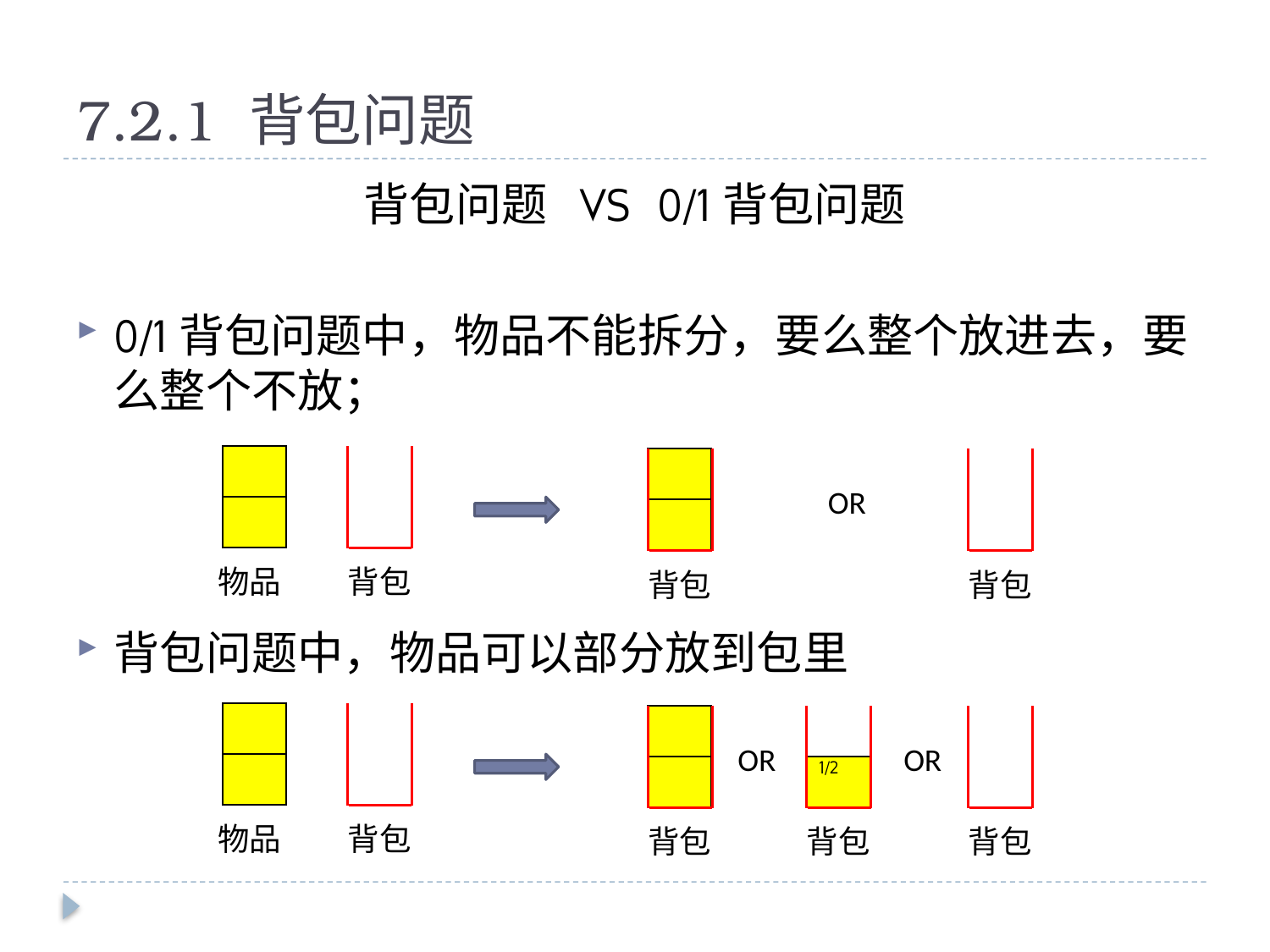

# 7.2.1 背包问题
背包问题  VS  0/1背包问题

0/1背包问题中，物品不能拆分，要么整个放进去，要么整个不放；

背包问题中，物品可以部分放到包里
|  |
| --- |
|  |
|  |
| --- |
|  |
OR

物品
背包
背包
背包
|  |
| --- |
|  |
|  |
| --- |
|  |
OR
OR

| 1/2 |
| --- |
物品
背包
背包
背包
背包